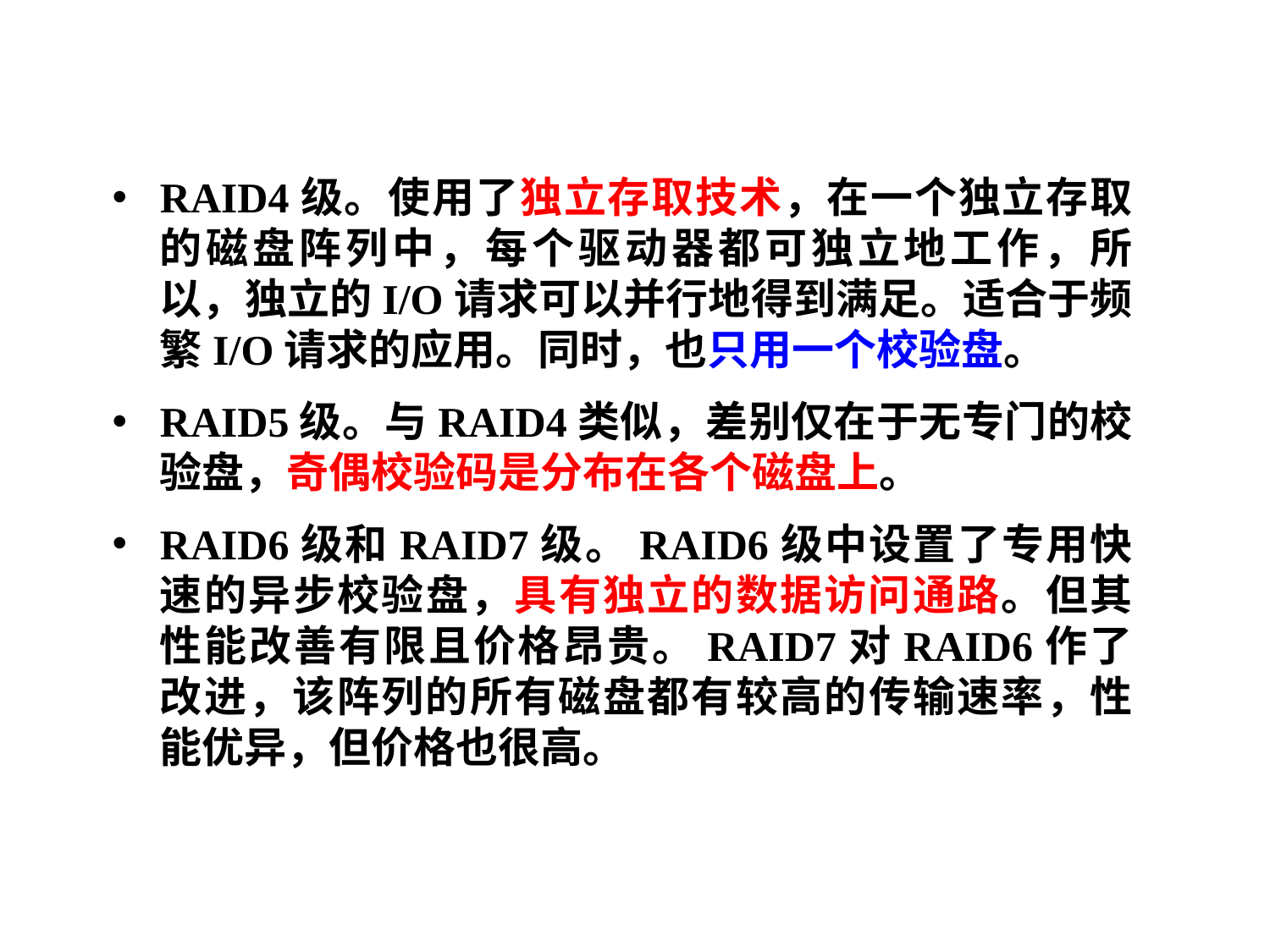

RAID4级。使用了独立存取技术，在一个独立存取的磁盘阵列中，每个驱动器都可独立地工作，所以，独立的I/O请求可以并行地得到满足。适合于频繁I/O请求的应用。同时，也只用一个校验盘。
RAID5级。与RAID4类似，差别仅在于无专门的校验盘，奇偶校验码是分布在各个磁盘上。
RAID6级和RAID7级。RAID6级中设置了专用快速的异步校验盘，具有独立的数据访问通路。但其性能改善有限且价格昂贵。RAID7对RAID6作了改进，该阵列的所有磁盘都有较高的传输速率，性能优异，但价格也很高。